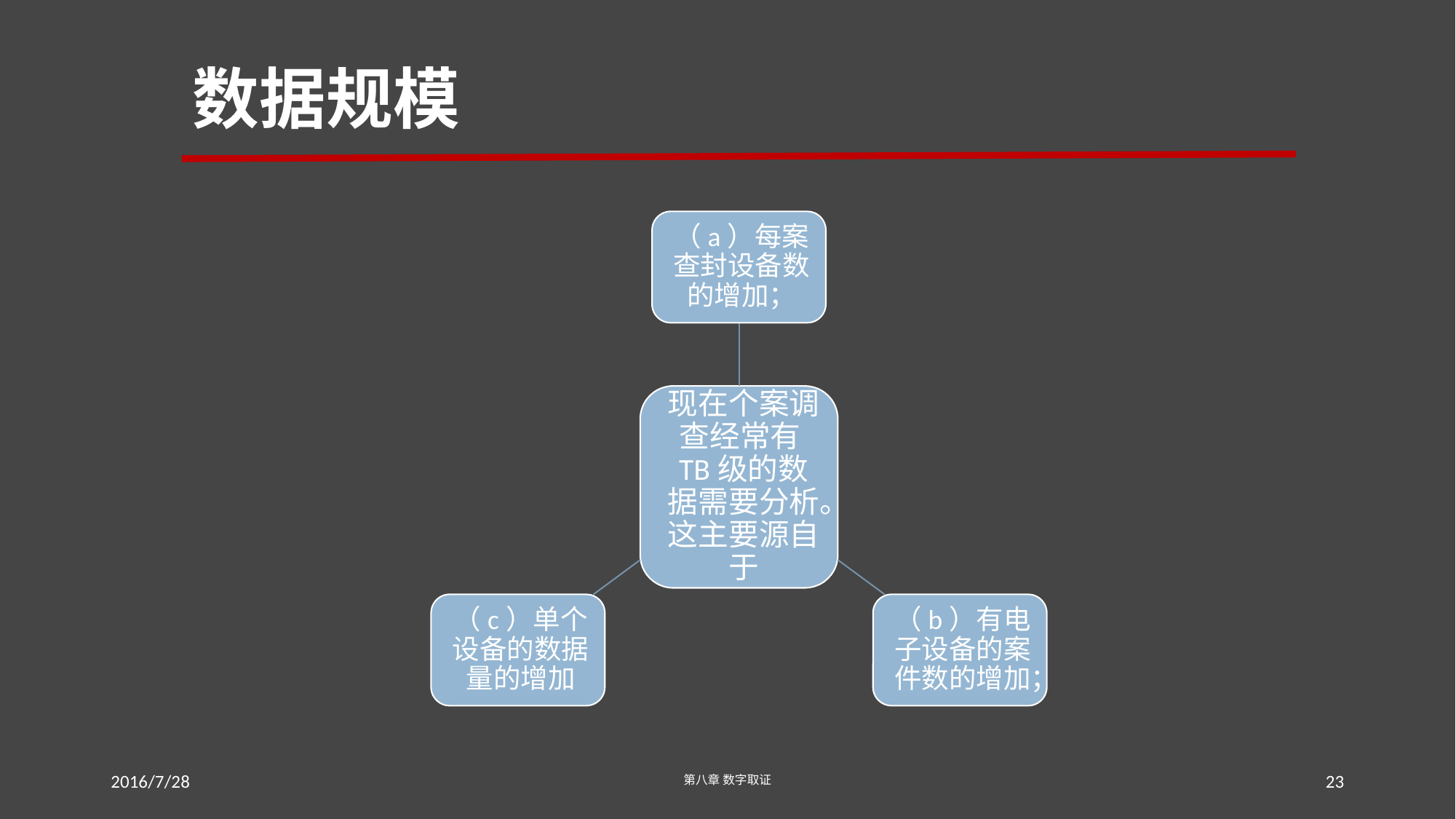

# 数据规模
现在个案调查经常有TB级的数据需要分析。这主要源自于
（a）每案查封设备数的增加；
（b）有电子设备的案件数的增加；
（c）单个设备的数据量的增加
2016/7/28
第八章 数字取证
23